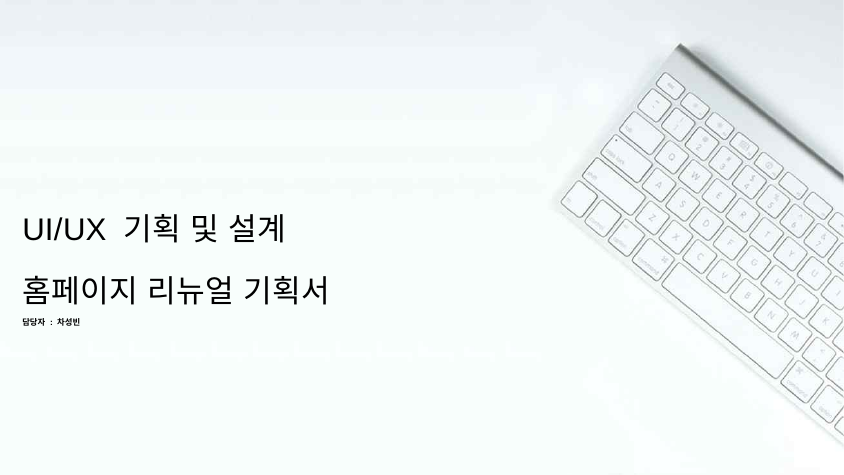

UI/UX 기획 및 설계
홈페이지 리뉴얼 기획서
담당자 : 차성빈